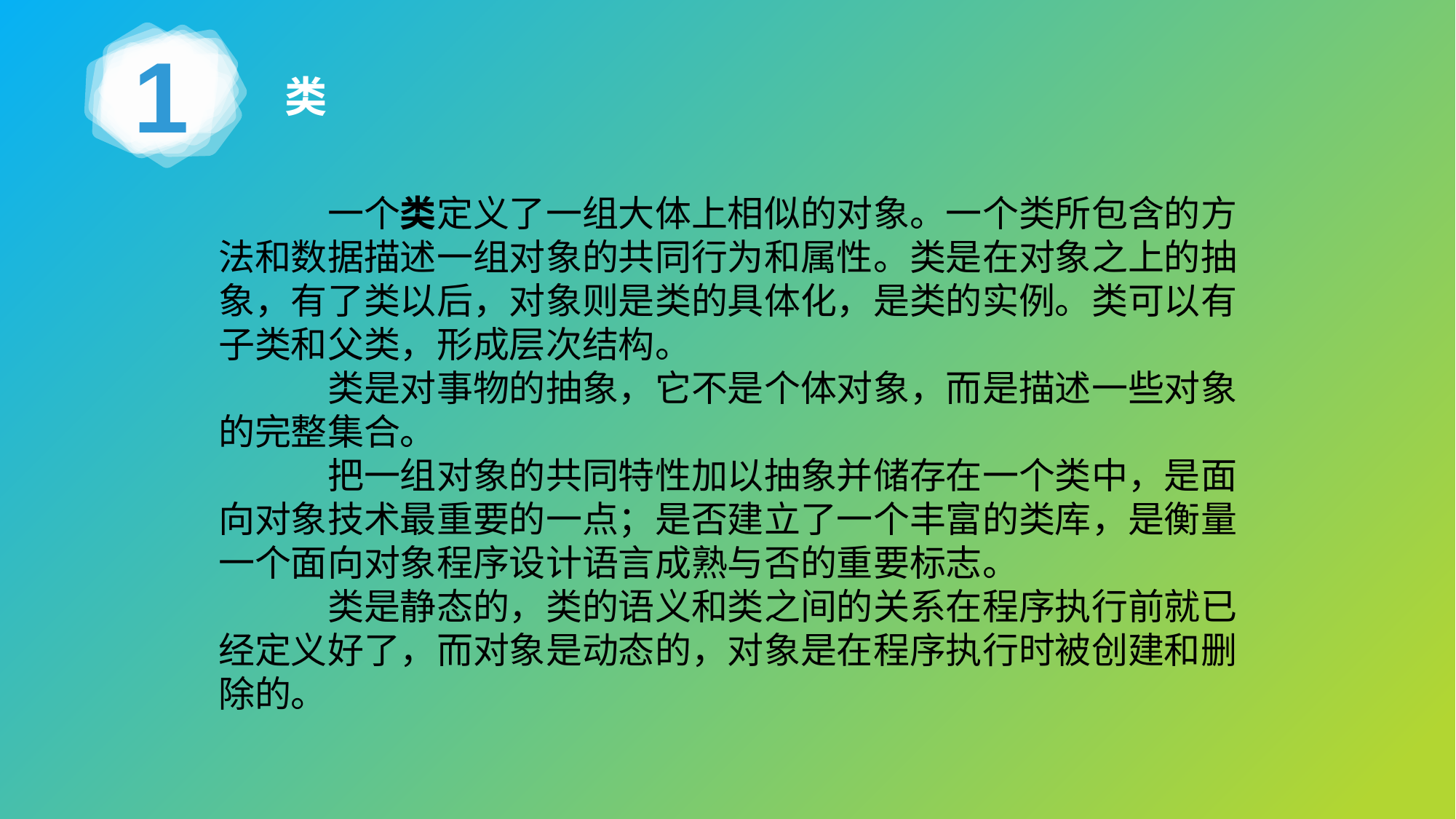

1

类
	一个类定义了一组大体上相似的对象。一个类所包含的方法和数据描述一组对象的共同行为和属性。类是在对象之上的抽象，有了类以后，对象则是类的具体化，是类的实例。类可以有子类和父类，形成层次结构。
	类是对事物的抽象，它不是个体对象，而是描述一些对象的完整集合。
	把一组对象的共同特性加以抽象并储存在一个类中，是面向对象技术最重要的一点；是否建立了一个丰富的类库，是衡量一个面向对象程序设计语言成熟与否的重要标志。
	类是静态的，类的语义和类之间的关系在程序执行前就已经定义好了，而对象是动态的，对象是在程序执行时被创建和删除的。